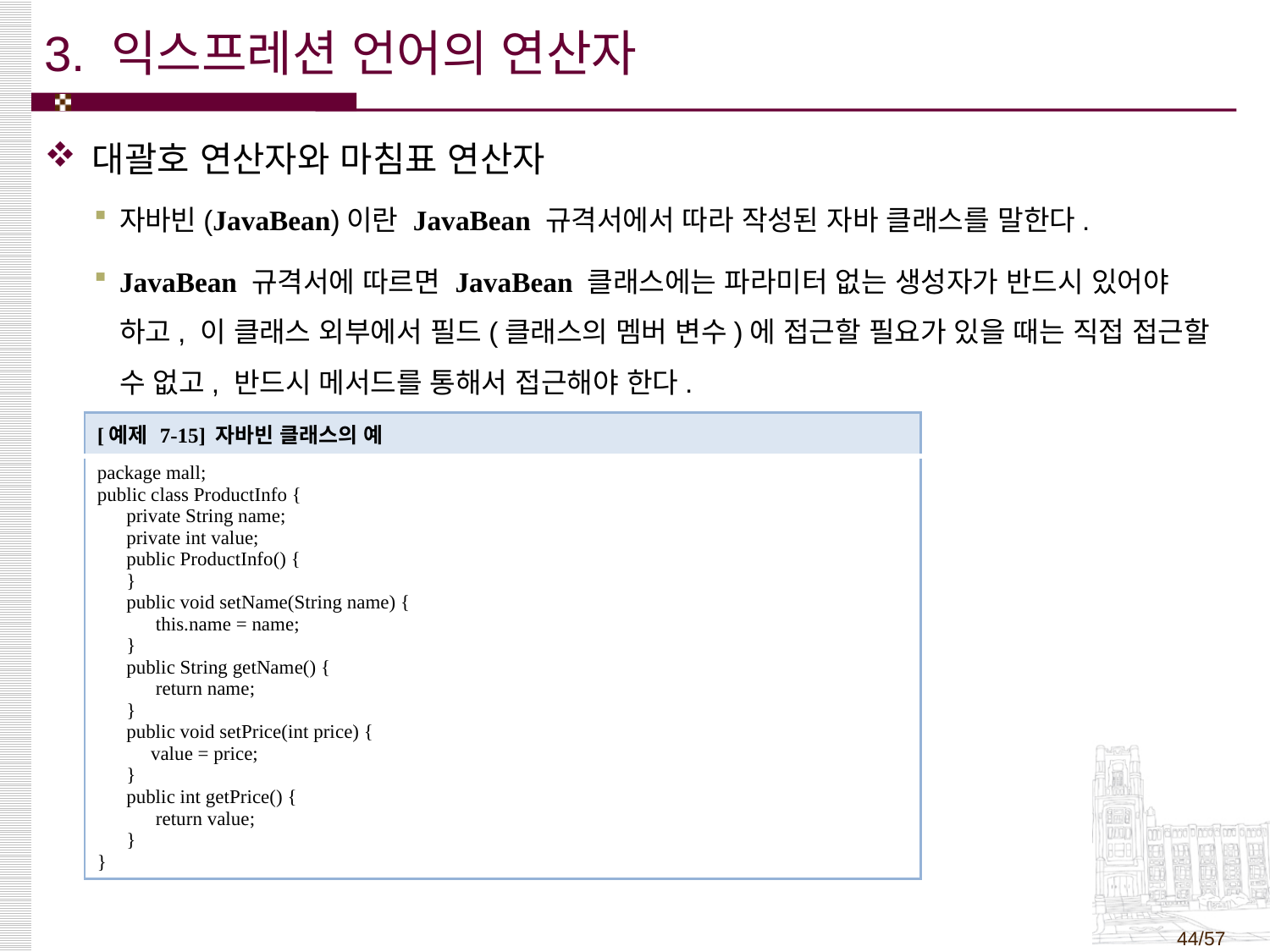

# 3. 익스프레션 언어의 연산자
대괄호 연산자와 마침표 연산자
자바빈(JavaBean)이란 JavaBean 규격서에서 따라 작성된 자바 클래스를 말한다.
JavaBean 규격서에 따르면 JavaBean 클래스에는 파라미터 없는 생성자가 반드시 있어야 하고, 이 클래스 외부에서 필드(클래스의 멤버 변수)에 접근할 필요가 있을 때는 직접 접근할 수 없고, 반드시 메서드를 통해서 접근해야 한다.

| [예제 7-15] 자바빈 클래스의 예 |
| --- |
| package mall; public class ProductInfo { private String name; private int value; public ProductInfo() { } public void setName(String name) { this.name = name; } public String getName() { return name; } public void setPrice(int price) { value = price; } public int getPrice() { return value; } } |